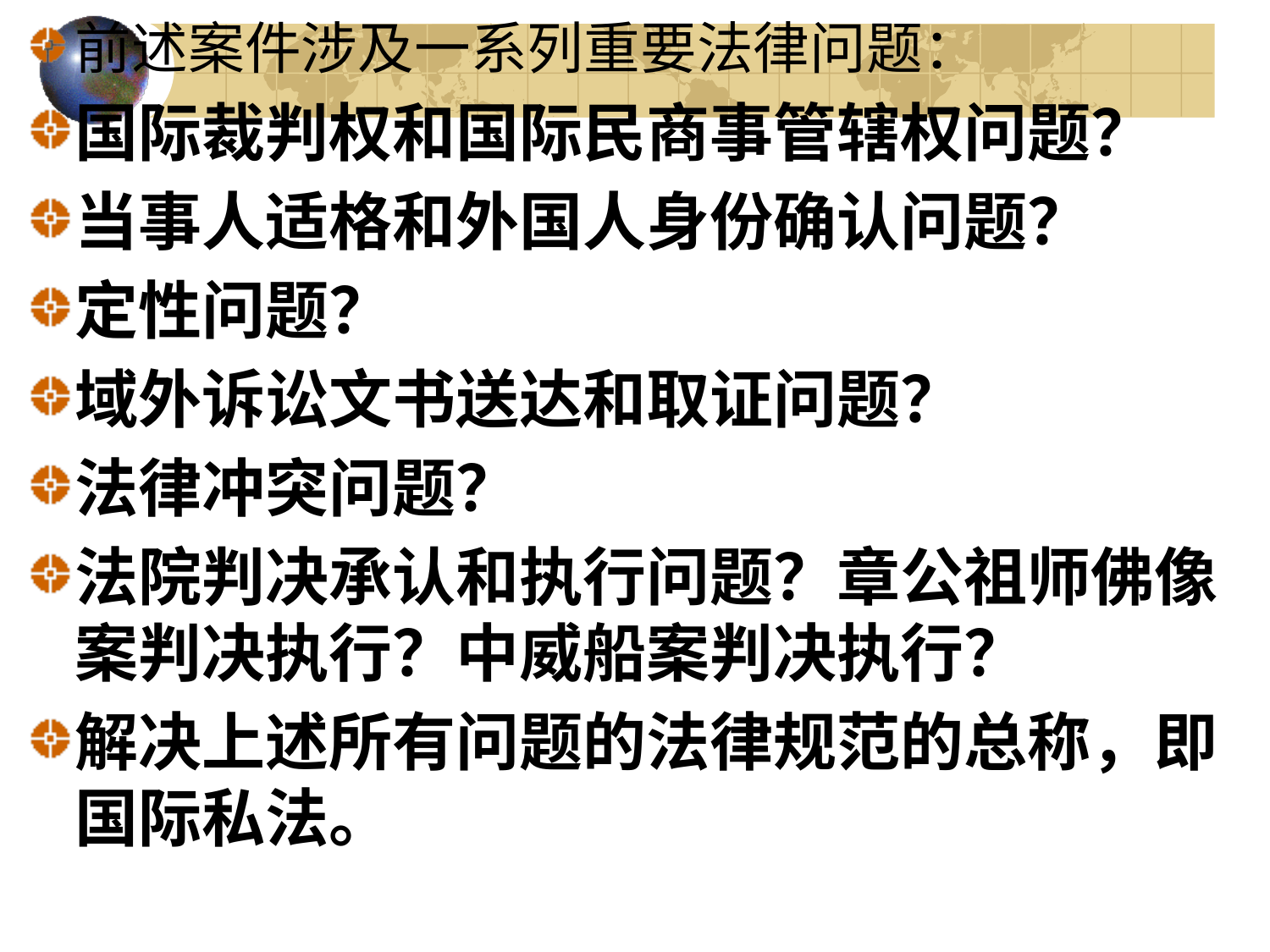

前述案件涉及一系列重要法律问题：
国际裁判权和国际民商事管辖权问题？
当事人适格和外国人身份确认问题？
定性问题？
域外诉讼文书送达和取证问题？
法律冲突问题？
法院判决承认和执行问题？章公祖师佛像案判决执行？中威船案判决执行？
解决上述所有问题的法律规范的总称，即国际私法。